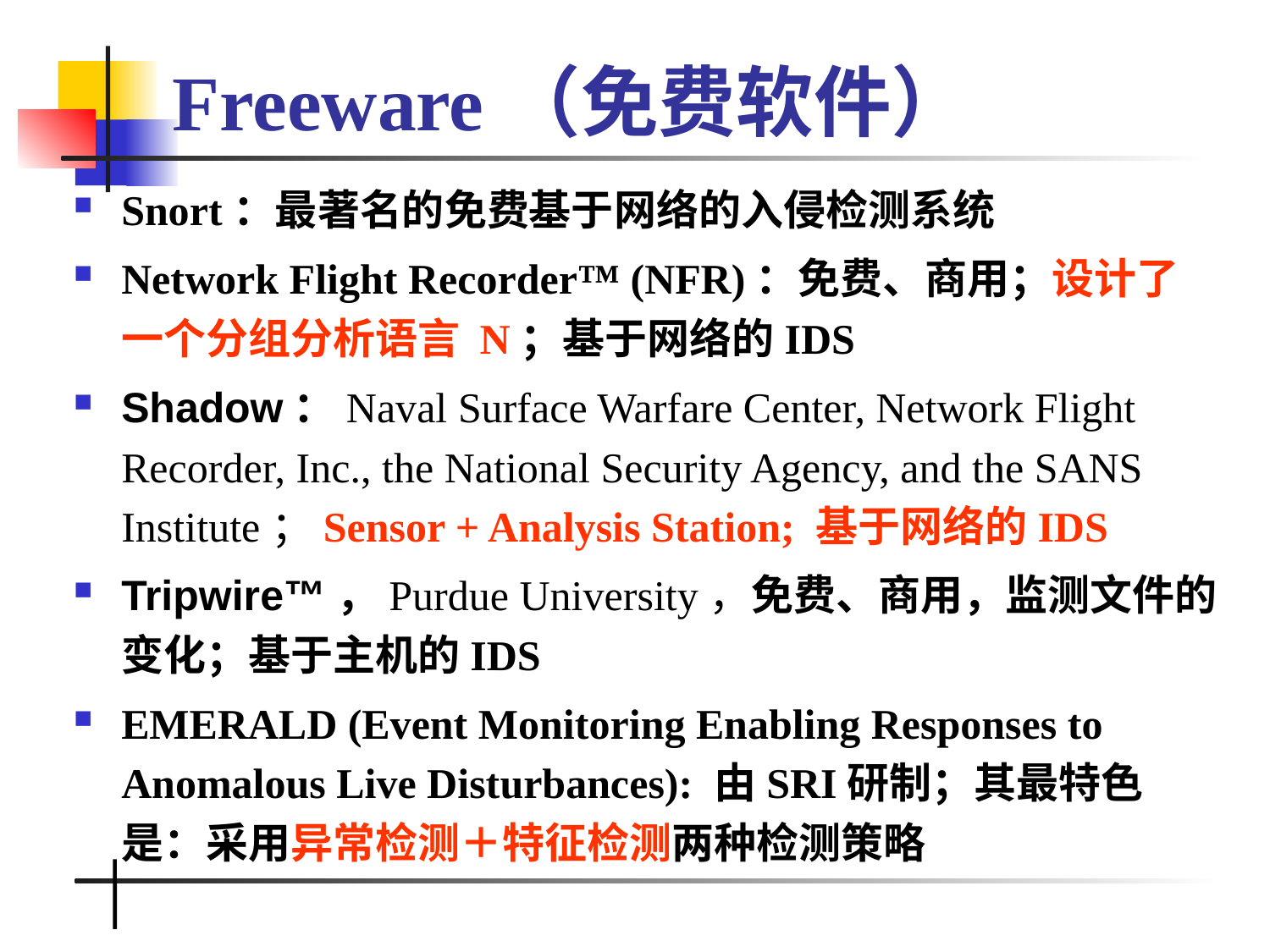

# Freeware（免费软件）
Snort：最著名的免费基于网络的入侵检测系统
Network Flight Recorder™ (NFR)：免费、商用；设计了一个分组分析语言 N；基于网络的IDS
Shadow：Naval Surface Warfare Center, Network Flight Recorder, Inc., the National Security Agency, and the SANS Institute；Sensor + Analysis Station; 基于网络的IDS
Tripwire™，Purdue University，免费、商用，监测文件的变化；基于主机的IDS
EMERALD (Event Monitoring Enabling Responses to Anomalous Live Disturbances): 由SRI研制；其最特色是：采用异常检测＋特征检测两种检测策略